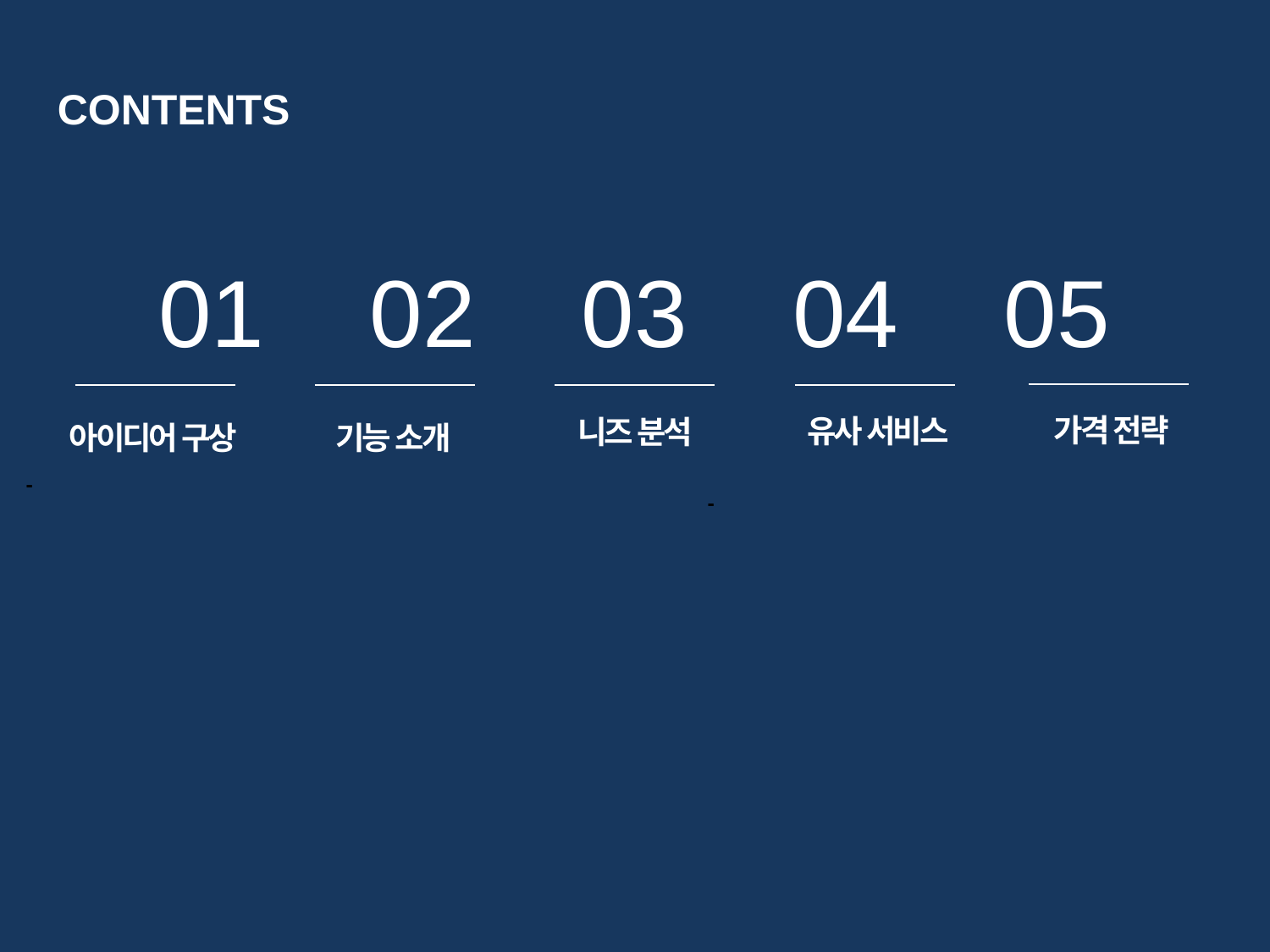

CONTENTS
01    02    03    04    05
가격 전략
유사 서비스
니즈 분석
아이디어 구상
기능 소개
-
-